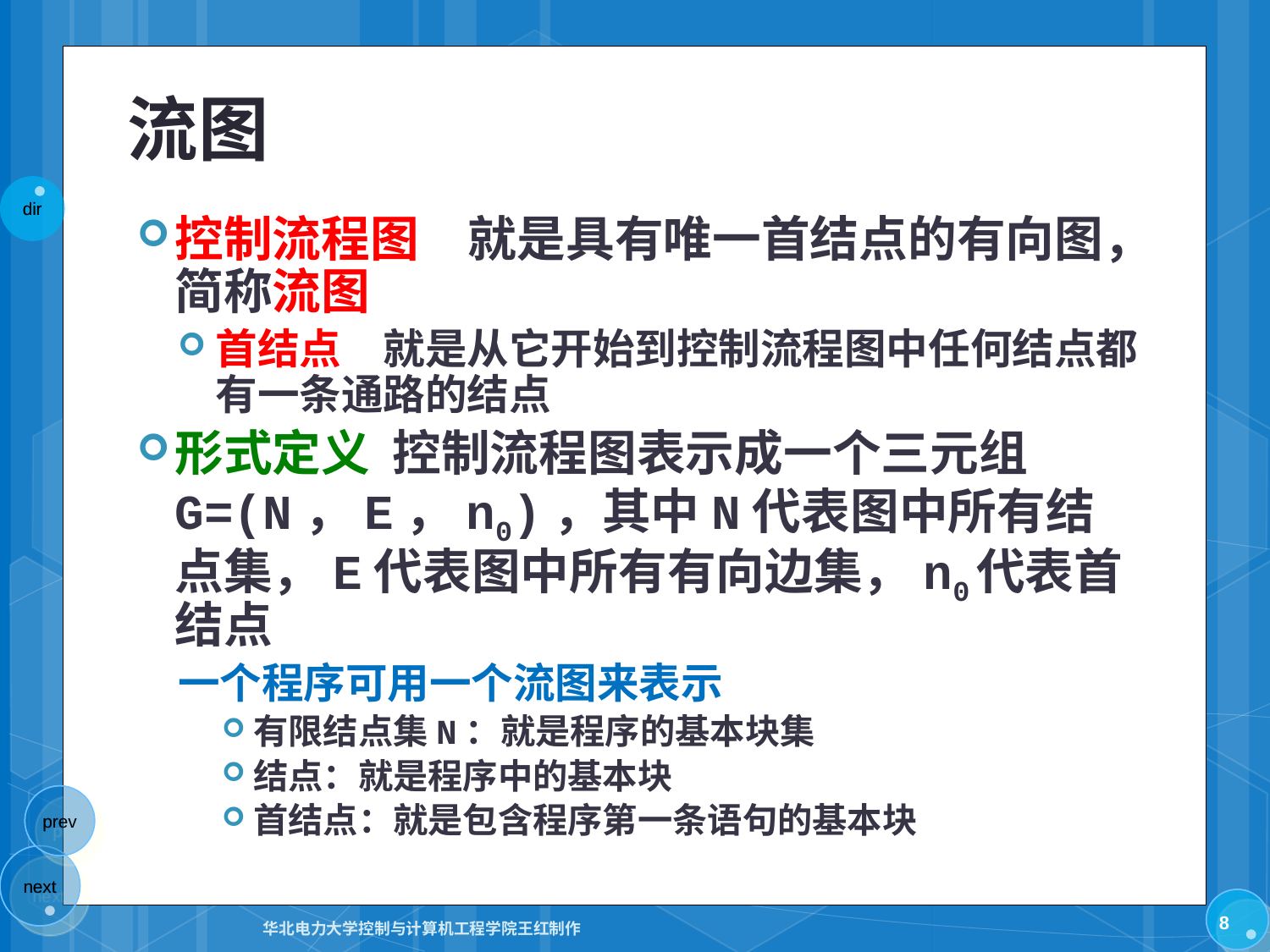

# 流图
控制流程图　就是具有唯一首结点的有向图，简称流图
首结点　就是从它开始到控制流程图中任何结点都有一条通路的结点
形式定义  控制流程图表示成一个三元组G=(N，E，n0)，其中N代表图中所有结点集，E代表图中所有有向边集，n0代表首结点
一个程序可用一个流图来表示
有限结点集N：就是程序的基本块集
结点：就是程序中的基本块
首结点：就是包含程序第一条语句的基本块
8
华北电力大学控制与计算机工程学院王红制作